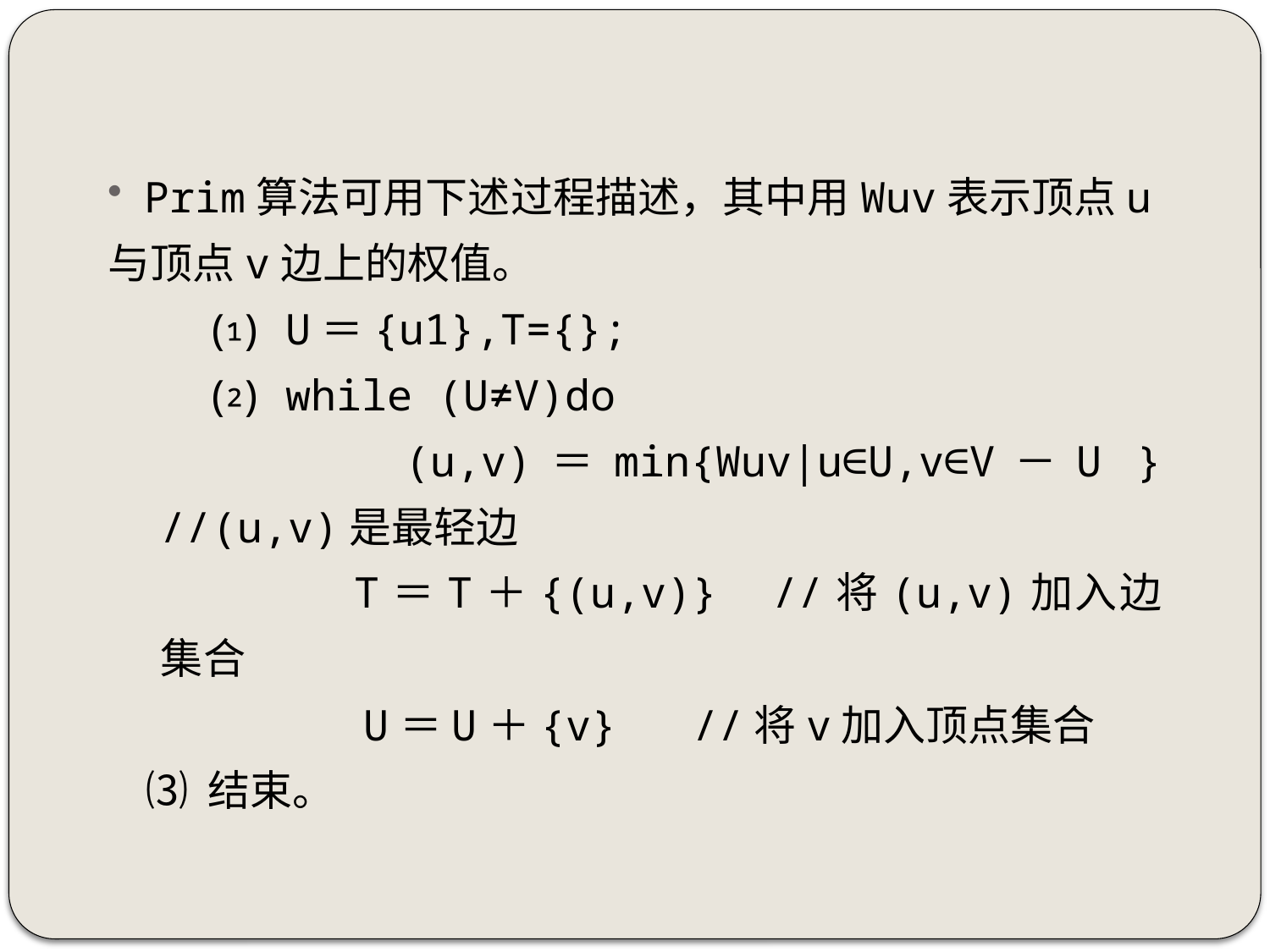

Prim算法可用下述过程描述，其中用Wuv表示顶点u与顶点v边上的权值。
    ⑴ U＝{u1},T={};
    ⑵ while (U≠V)do
       (u,v)＝min{Wuv|u∈U,v∈V－U } //(u,v)是最轻边
       T＝T＋{(u,v)}  //将(u,v)加入边集合
        U＝U＋{v}   //将v加入顶点集合
    ⑶ 结束。